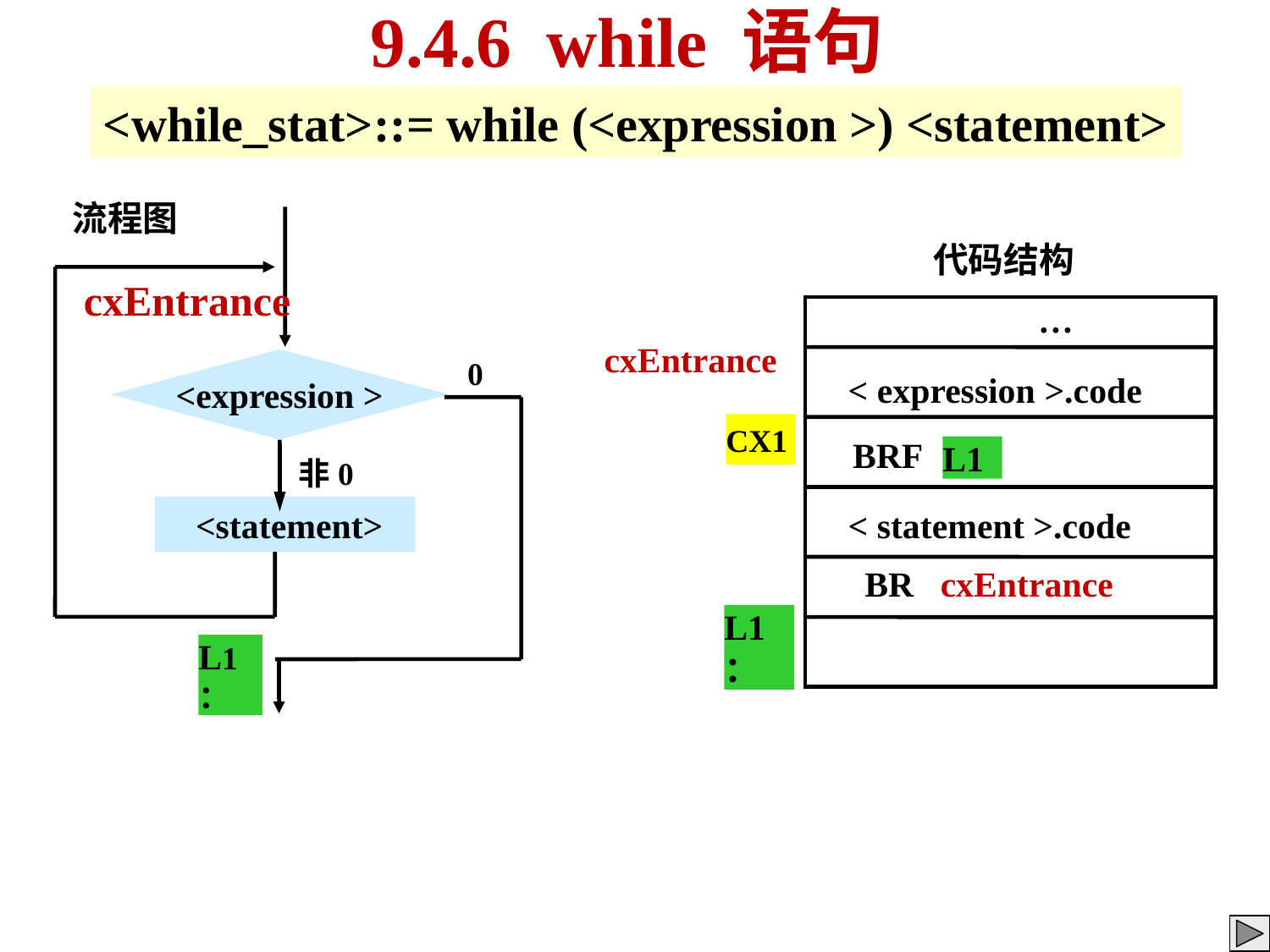

# 9.4.6  while 语句
<while_stat>::= while (<expression >) <statement>
流程图

代码结构

 cxEntrance
…

 cxEntrance
0

<expression >
< expression >.code

CX1

BRF
L1

非0

 <statement>
< statement >.code
 BR   cxEntrance

L1：

L1：